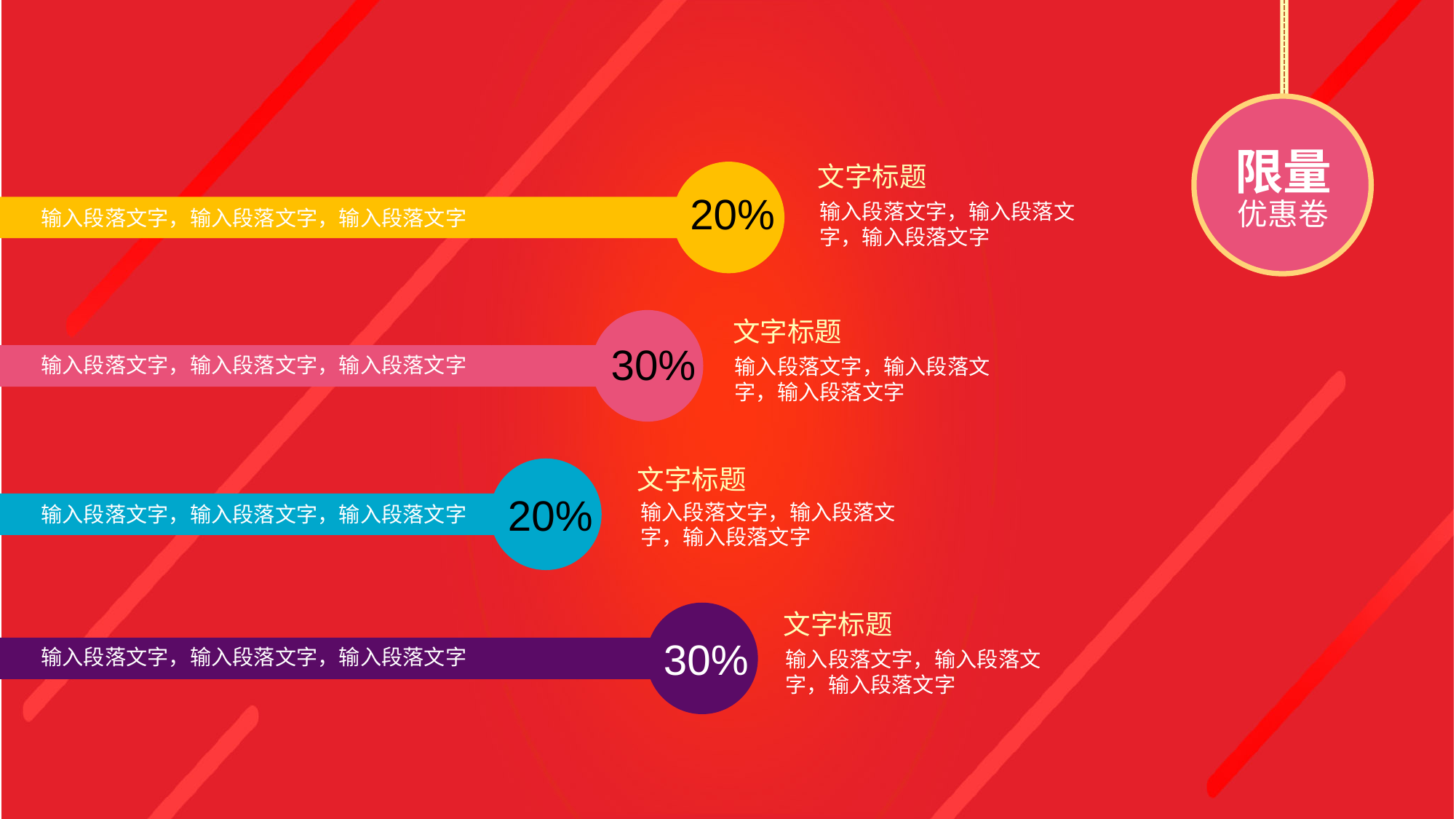

限量
文字标题

20%
优惠卷
输入段落文字，输入段落文字，输入段落文字
输入段落文字，输入段落文字，输入段落文字
文字标题

30%
输入段落文字，输入段落文字，输入段落文字
输入段落文字，输入段落文字，输入段落文字
文字标题

20%
输入段落文字，输入段落文字，输入段落文字

输入段落文字，输入段落文字，输入段落文字
文字标题

30%
输入段落文字，输入段落文字，输入段落文字
输入段落文字，输入段落文字，输入段落文字